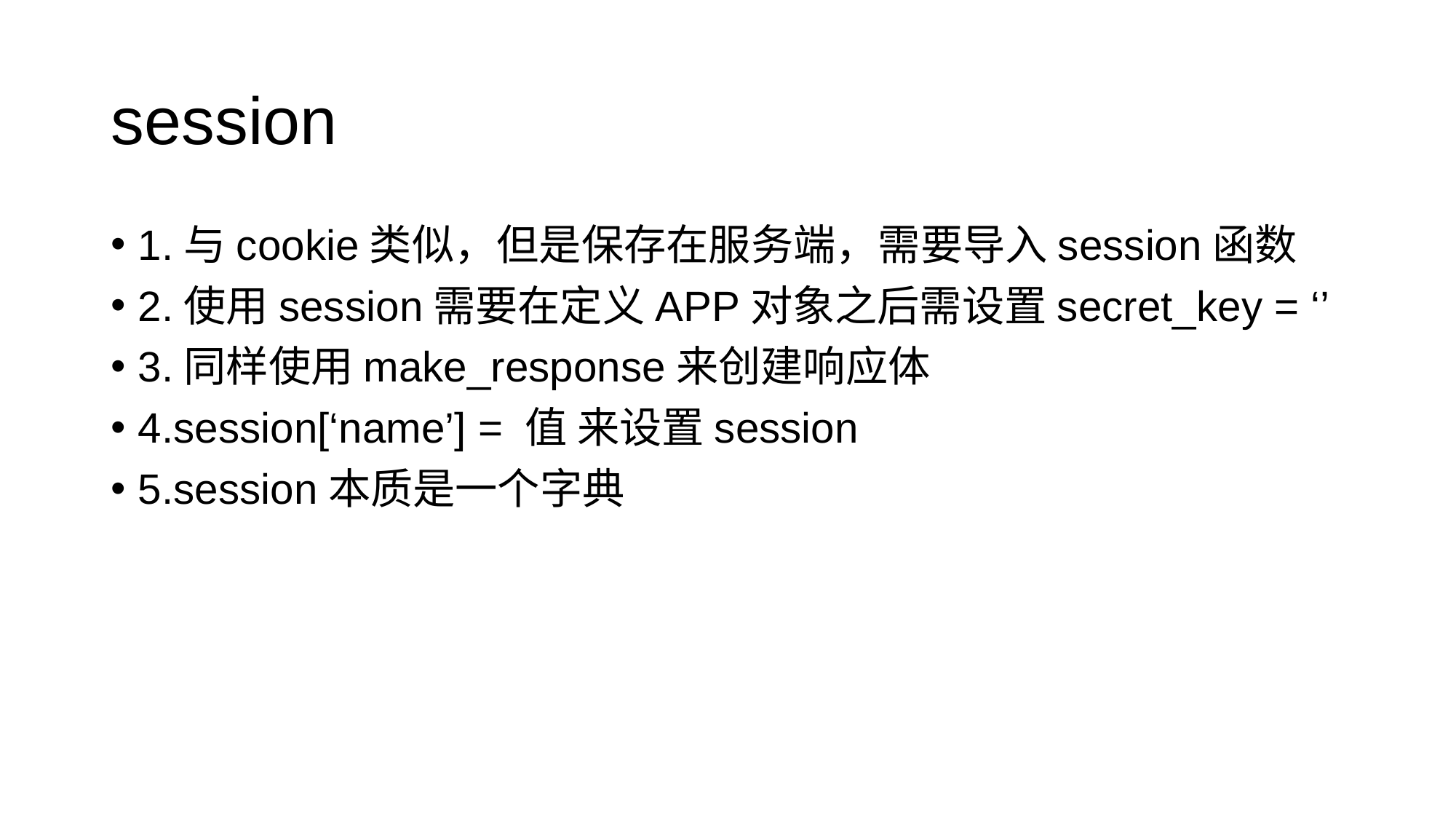

# session
1.与cookie类似，但是保存在服务端，需要导入session函数
2.使用session需要在定义APP对象之后需设置secret_key = ‘’
3.同样使用make_response来创建响应体
4.session[‘name’] = 值 来设置session
5.session本质是一个字典